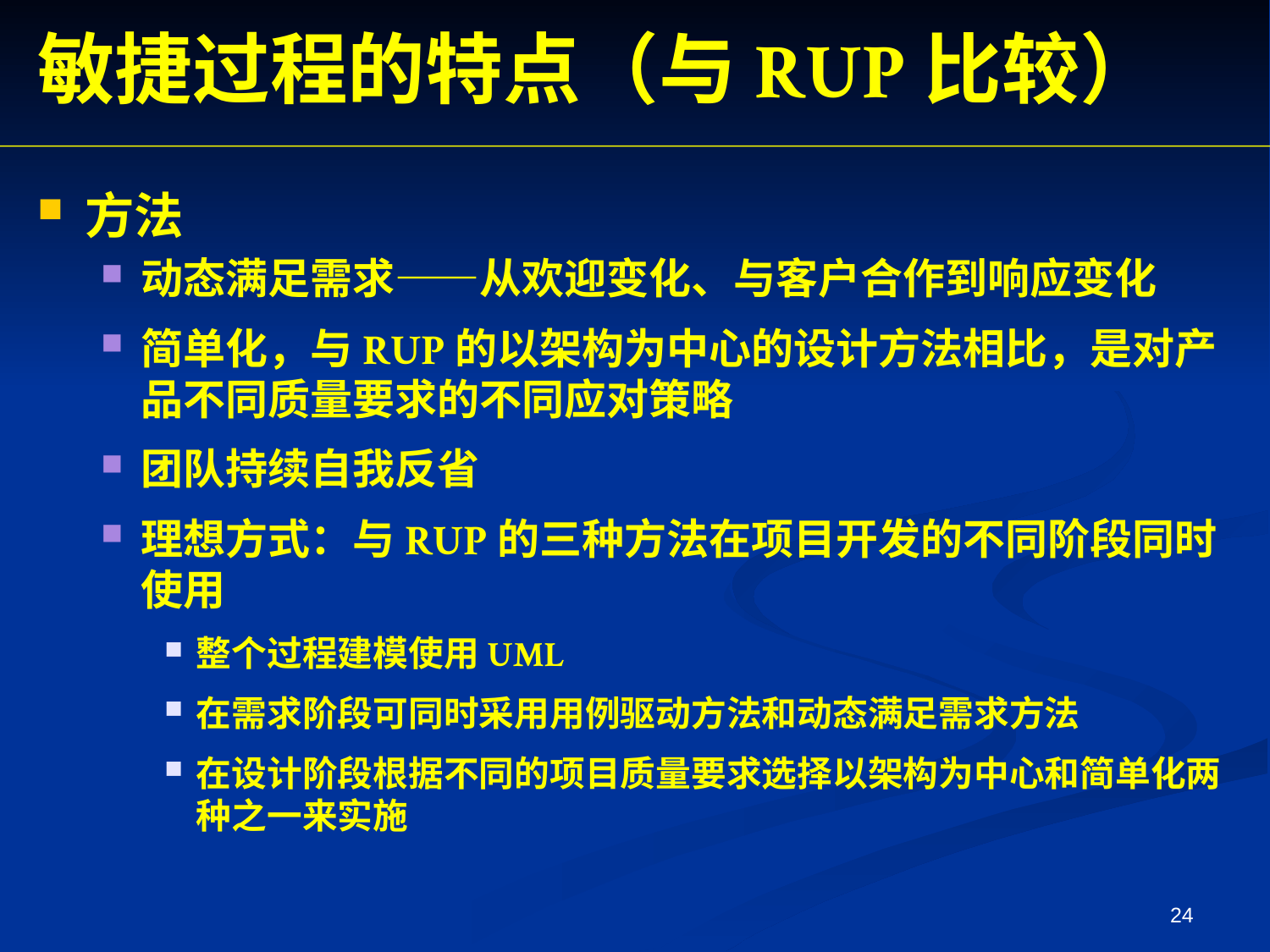

敏捷过程的特点（与RUP比较）

方法
动态满足需求——从欢迎变化、与客户合作到响应变化
简单化，与RUP的以架构为中心的设计方法相比，是对产品不同质量要求的不同应对策略
团队持续自我反省
理想方式：与RUP的三种方法在项目开发的不同阶段同时使用
整个过程建模使用UML
在需求阶段可同时采用用例驱动方法和动态满足需求方法
在设计阶段根据不同的项目质量要求选择以架构为中心和简单化两种之一来实施
24